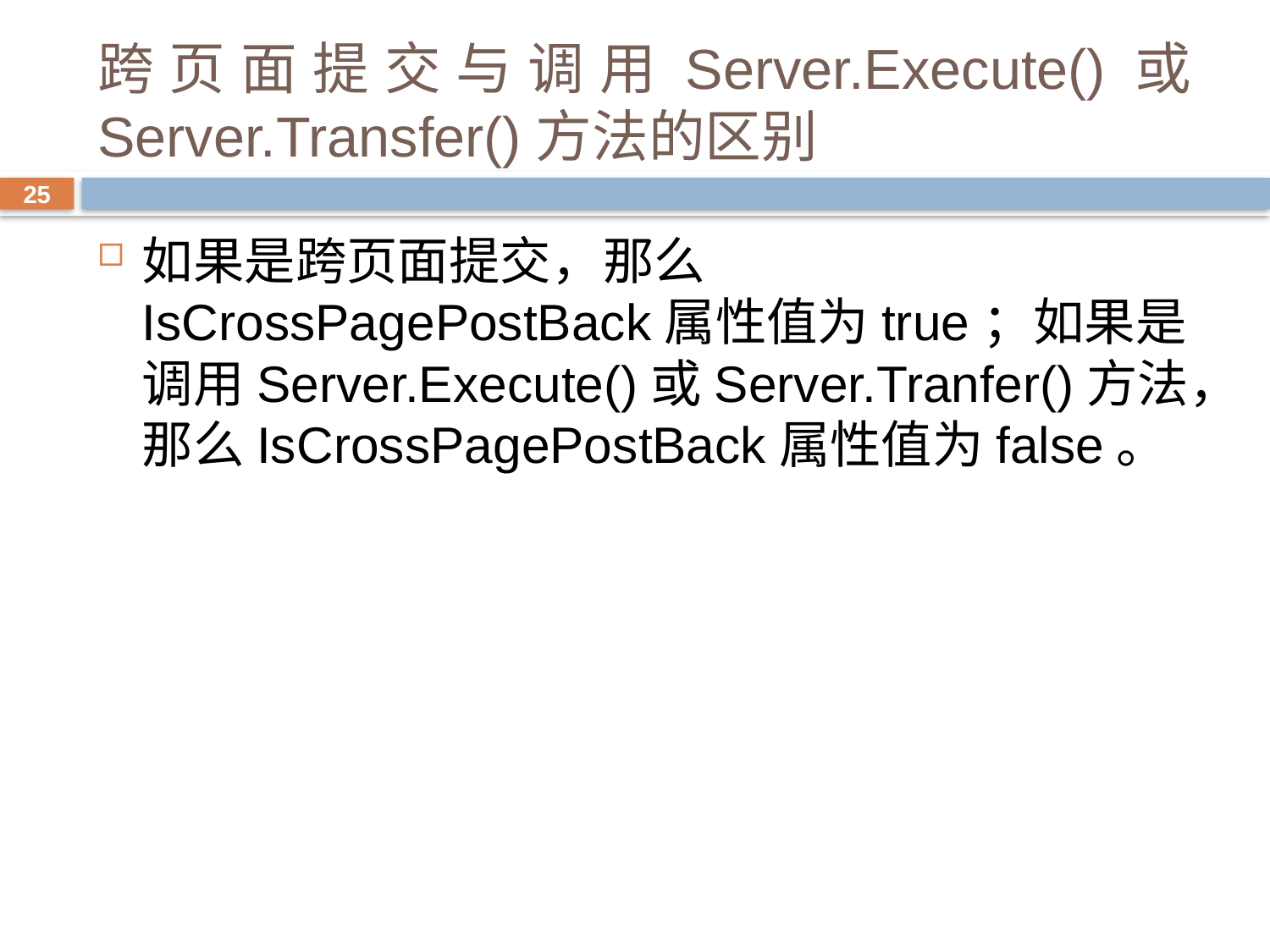

# 跨页面提交与调用Server.Execute()或Server.Transfer()方法的区别
25
如果是跨页面提交，那么IsCrossPagePostBack属性值为true；如果是调用Server.Execute()或Server.Tranfer()方法，那么IsCrossPagePostBack属性值为false。